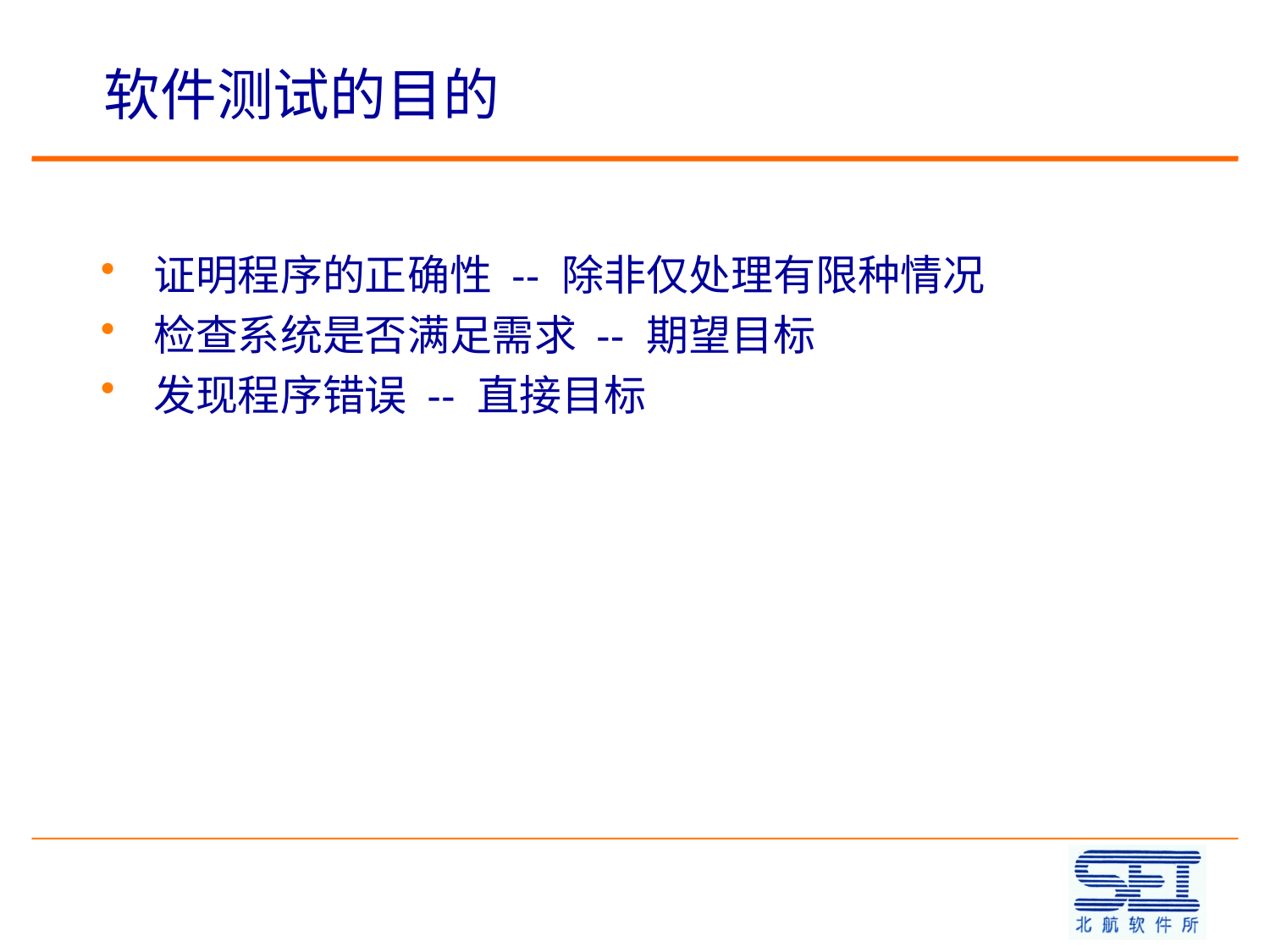

# 软件测试的目的
证明程序的正确性 -- 除非仅处理有限种情况
检查系统是否满足需求 -- 期望目标
发现程序错误 -- 直接目标